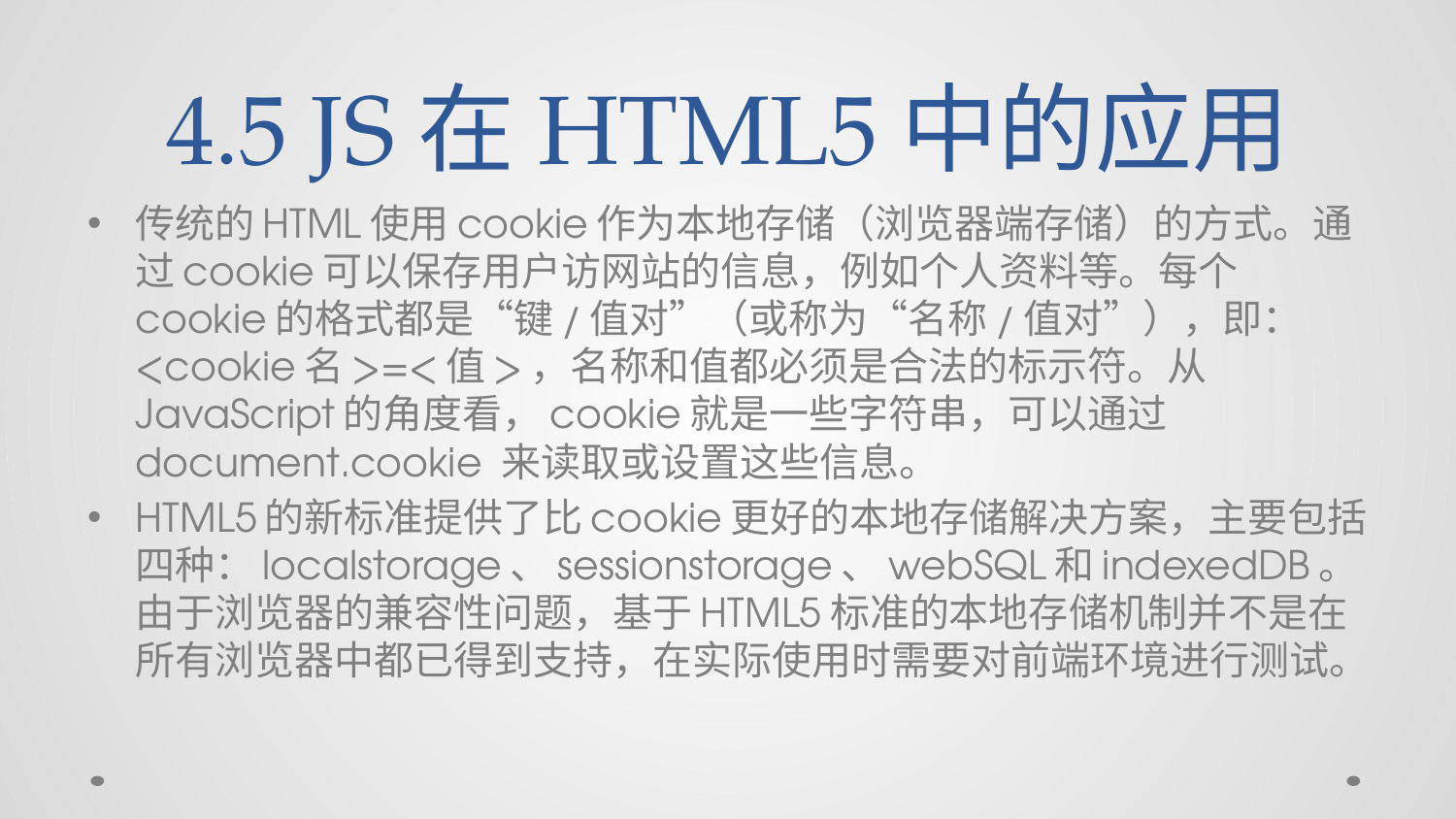

# 4.5 JS在HTML5中的应用
传统的HTML使用cookie作为本地存储（浏览器端存储）的方式。通过cookie可以保存用户访网站的信息，例如个人资料等。每个cookie的格式都是“键/值对”（或称为“名称/值对”），即：<cookie名>=<值>，名称和值都必须是合法的标示符。从JavaScript的角度看，cookie就是一些字符串，可以通过 document.cookie 来读取或设置这些信息。
HTML5的新标准提供了比cookie更好的本地存储解决方案，主要包括四种：localstorage、sessionstorage、webSQL和indexedDB。由于浏览器的兼容性问题，基于HTML5标准的本地存储机制并不是在所有浏览器中都已得到支持，在实际使用时需要对前端环境进行测试。